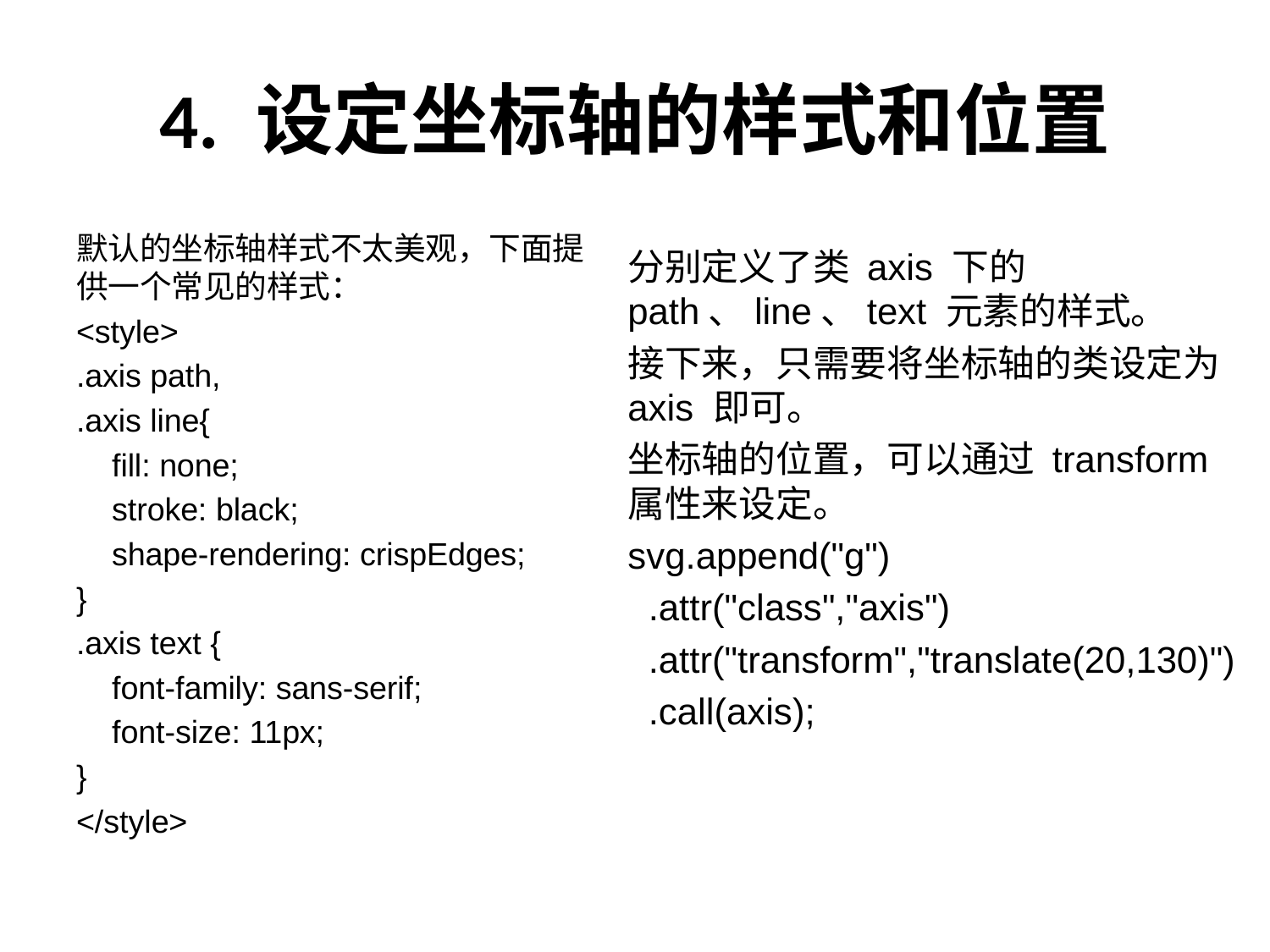

# 4. 设定坐标轴的样式和位置
默认的坐标轴样式不太美观，下面提供一个常见的样式：
<style>
.axis path,
.axis line{
    fill: none;
    stroke: black;
    shape-rendering: crispEdges;
}
.axis text {
    font-family: sans-serif;
    font-size: 11px;
}
</style>
分别定义了类 axis 下的 path、line、text 元素的样式。
接下来，只需要将坐标轴的类设定为 axis 即可。
坐标轴的位置，可以通过 transform 属性来设定。
svg.append("g")
  .attr("class","axis")
  .attr("transform","translate(20,130)")
  .call(axis);